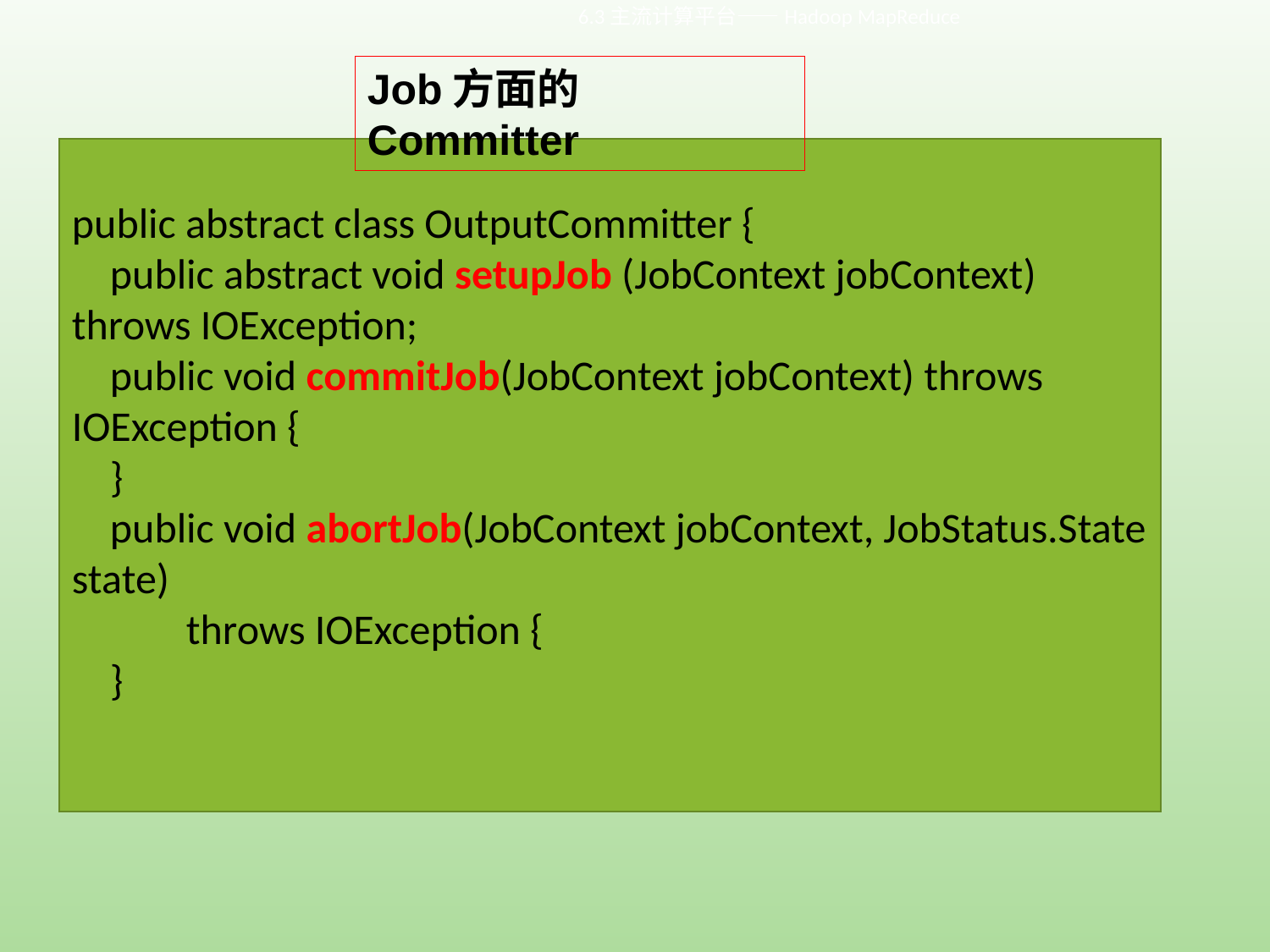

6.3主流计算平台——Hadoop MapReduce

Job方面的Committer

public abstract class OutputCommitter {
    public abstract void setupJob (JobContext jobContext) throws IOException;
    public void commitJob(JobContext jobContext) throws IOException {
    }
    public void abortJob(JobContext jobContext, JobStatus.State state)
            throws IOException {
    }